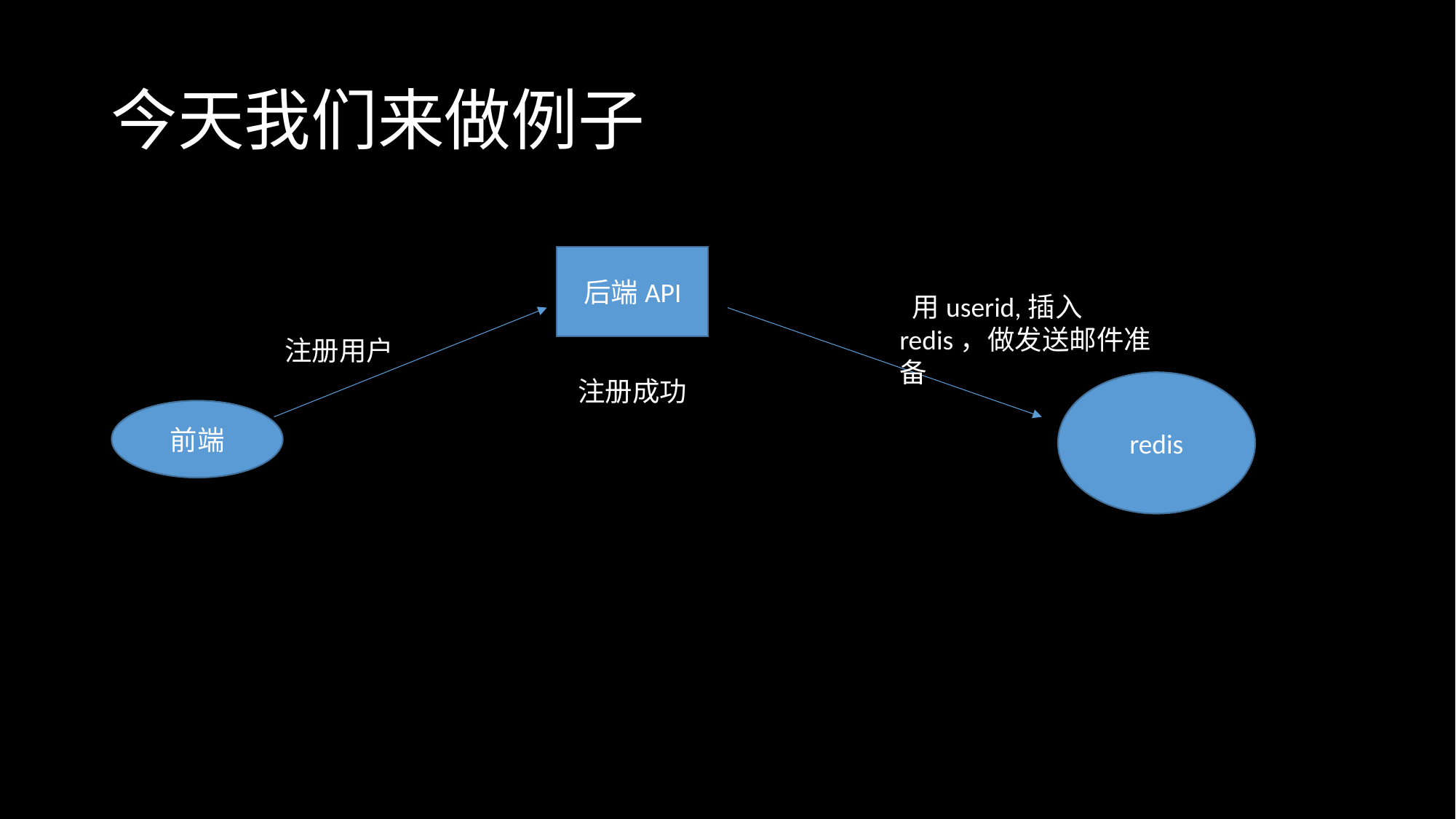

# 今天我们来做例子
后端API
 用userid,插入redis，做发送邮件准备
注册用户
注册成功
redis
前端